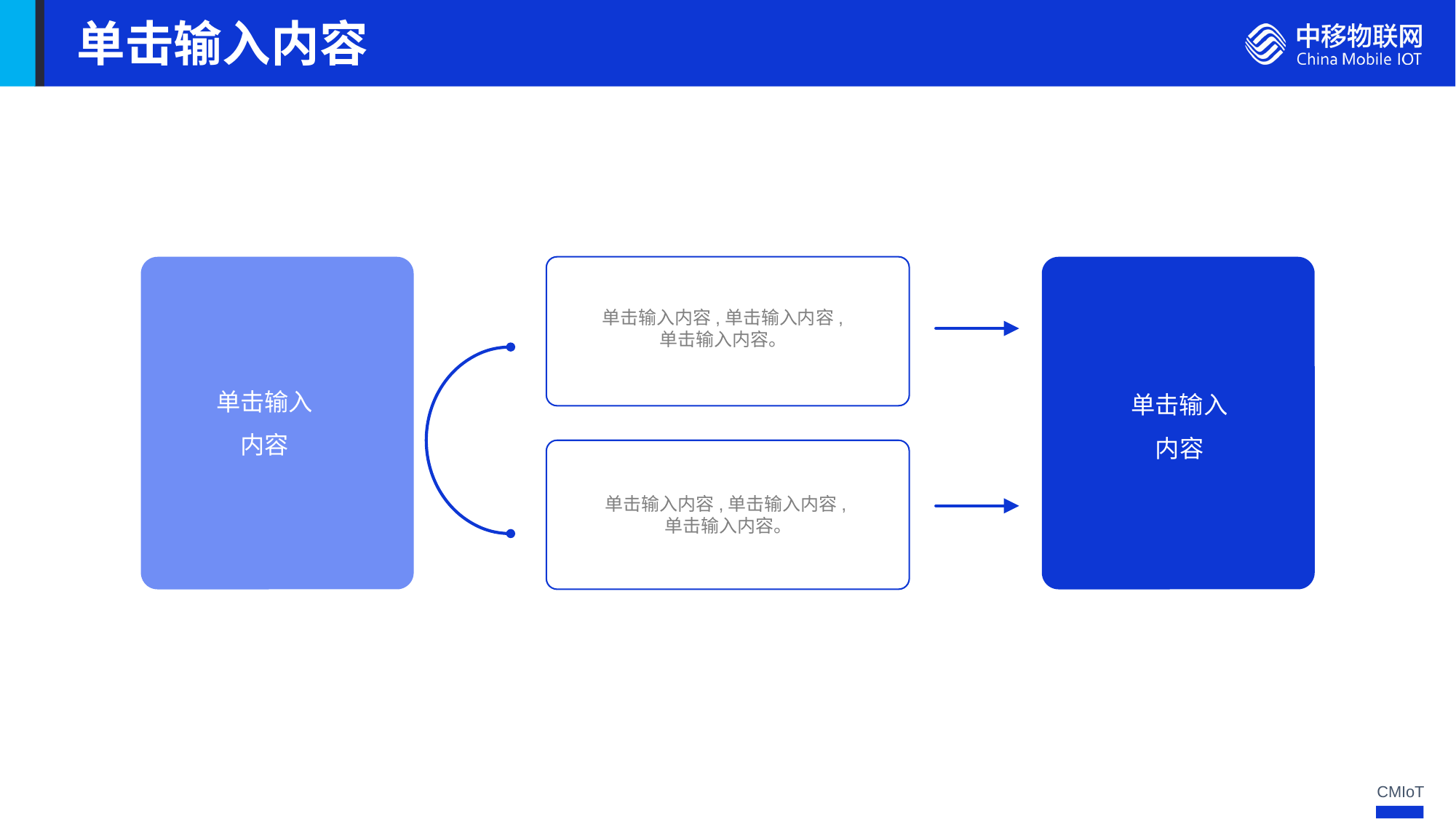

单击输入内容

单击输入内容,单击输入内容,单击输入内容。

单击输入
内容
单击输入
内容

单击输入内容,单击输入内容,单击输入内容。